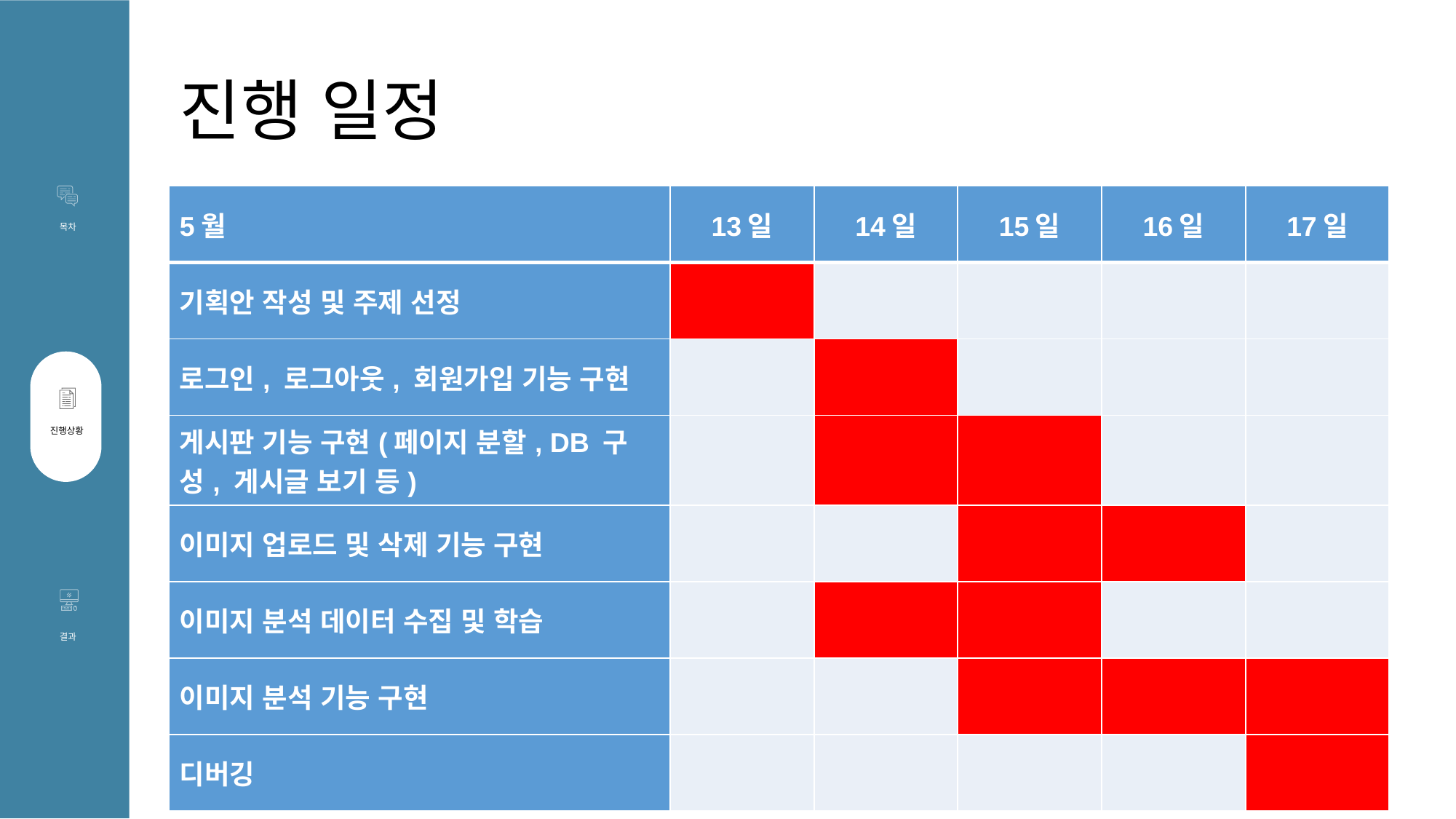

# 진행 일정
| 5월 | 13일 | 14일 | 15일 | 16일 | 17일 |
| --- | --- | --- | --- | --- | --- |
| 기획안 작성 및 주제 선정 |  |  |  |  |  |
| 로그인, 로그아웃, 회원가입 기능 구현 |  |  |  |  |  |
| 게시판 기능 구현(페이지 분할, DB 구성, 게시글 보기 등) |  |  |  |  |  |
| 이미지 업로드 및 삭제 기능 구현 |  |  |  |  |  |
| 이미지 분석 데이터 수집 및 학습 |  |  |  |  |  |
| 이미지 분석 기능 구현 |  |  |  |  |  |
| 디버깅 |  |  |  |  |  |